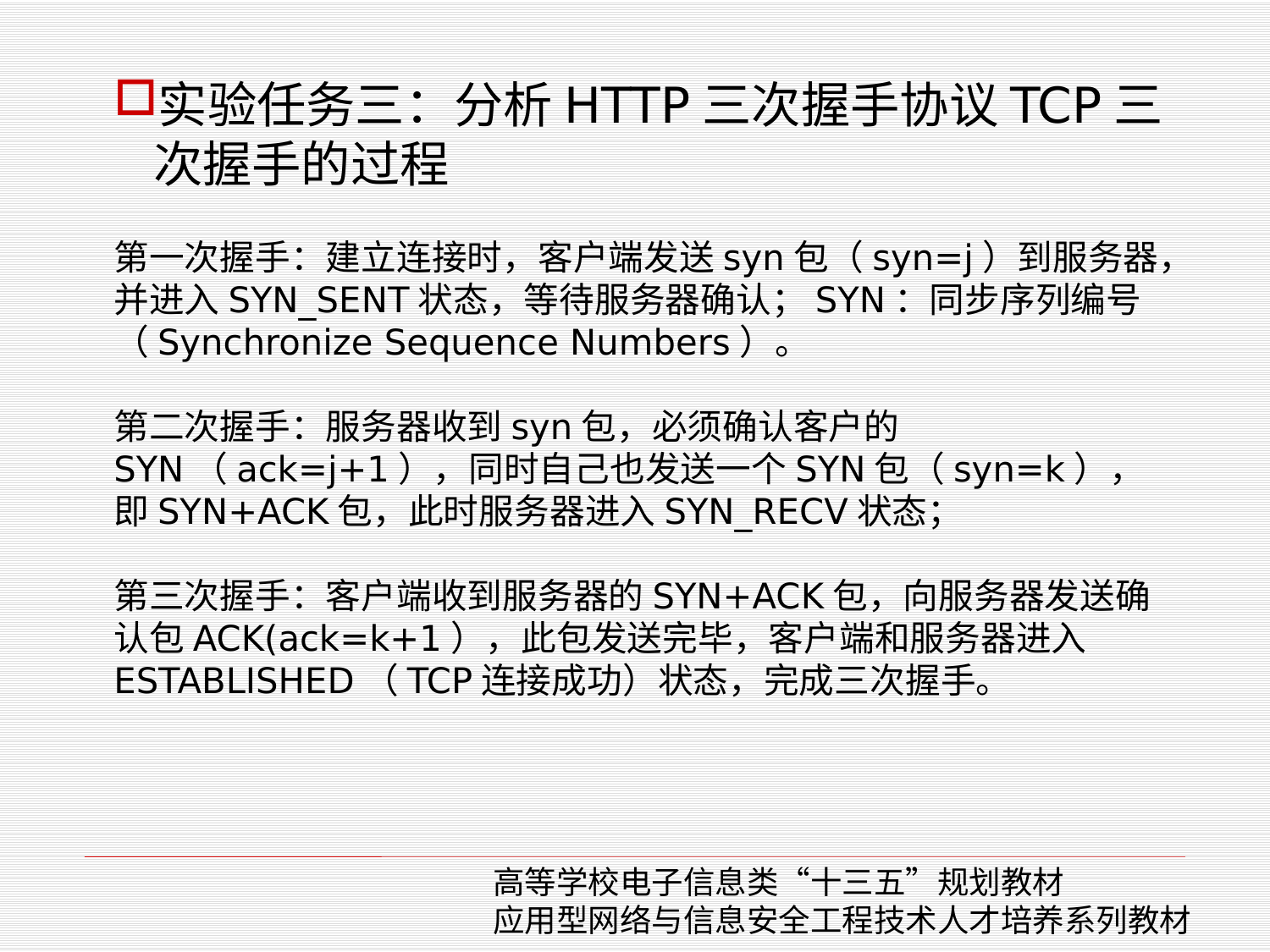

实验任务三：分析HTTP三次握手协议TCP三次握手的过程

第一次握手：建立连接时，客户端发送syn包（syn=j）到服务器，并进入SYN_SENT状态，等待服务器确认；SYN：同步序列编号（Synchronize Sequence Numbers）。

第二次握手：服务器收到syn包，必须确认客户的SYN（ack=j+1），同时自己也发送一个SYN包（syn=k），即SYN+ACK包，此时服务器进入SYN_RECV状态；

第三次握手：客户端收到服务器的SYN+ACK包，向服务器发送确认包ACK(ack=k+1），此包发送完毕，客户端和服务器进入ESTABLISHED（TCP连接成功）状态，完成三次握手。
高等学校电子信息类“十三五”规划教材
应用型网络与信息安全工程技术人才培养系列教材